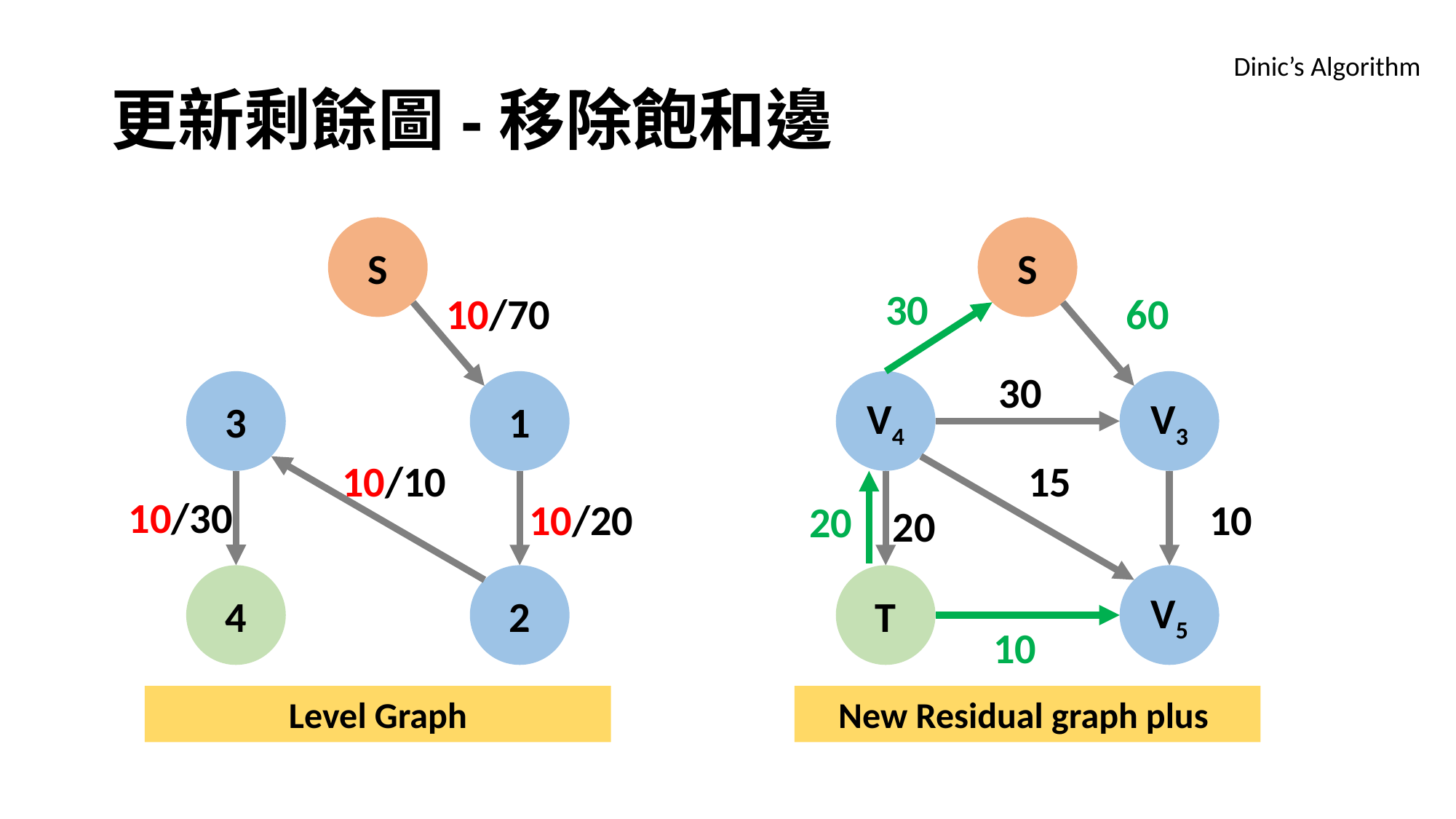

# 更新剩餘圖-移除飽和邊
Dinic’s Algorithm
S
S
30
10/70
60
30
3
1
V4
V3
10/10
15
10/30
10/20
10
20
20
2
V5
4
T
10
Level Graph
New Residual graph plus